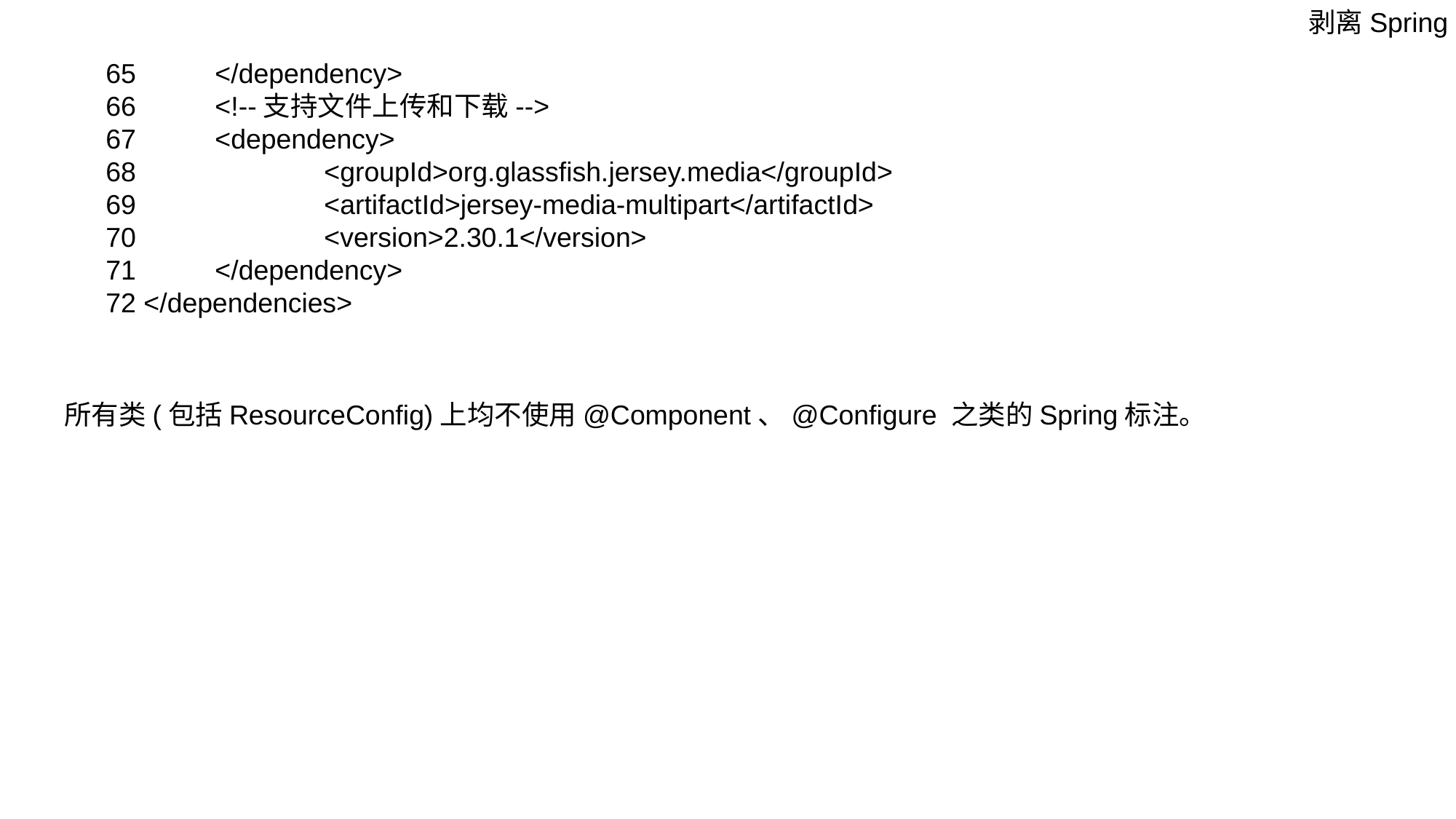

剥离Spring
65 	</dependency>
66 	<!--支持文件上传和下载-->
67 	<dependency>
68 		<groupId>org.glassfish.jersey.media</groupId>
69 		<artifactId>jersey-media-multipart</artifactId>
70 		<version>2.30.1</version>
71 	</dependency>
72 </dependencies>
所有类(包括ResourceConfig)上均不使用@Component、@Configure 之类的Spring标注。